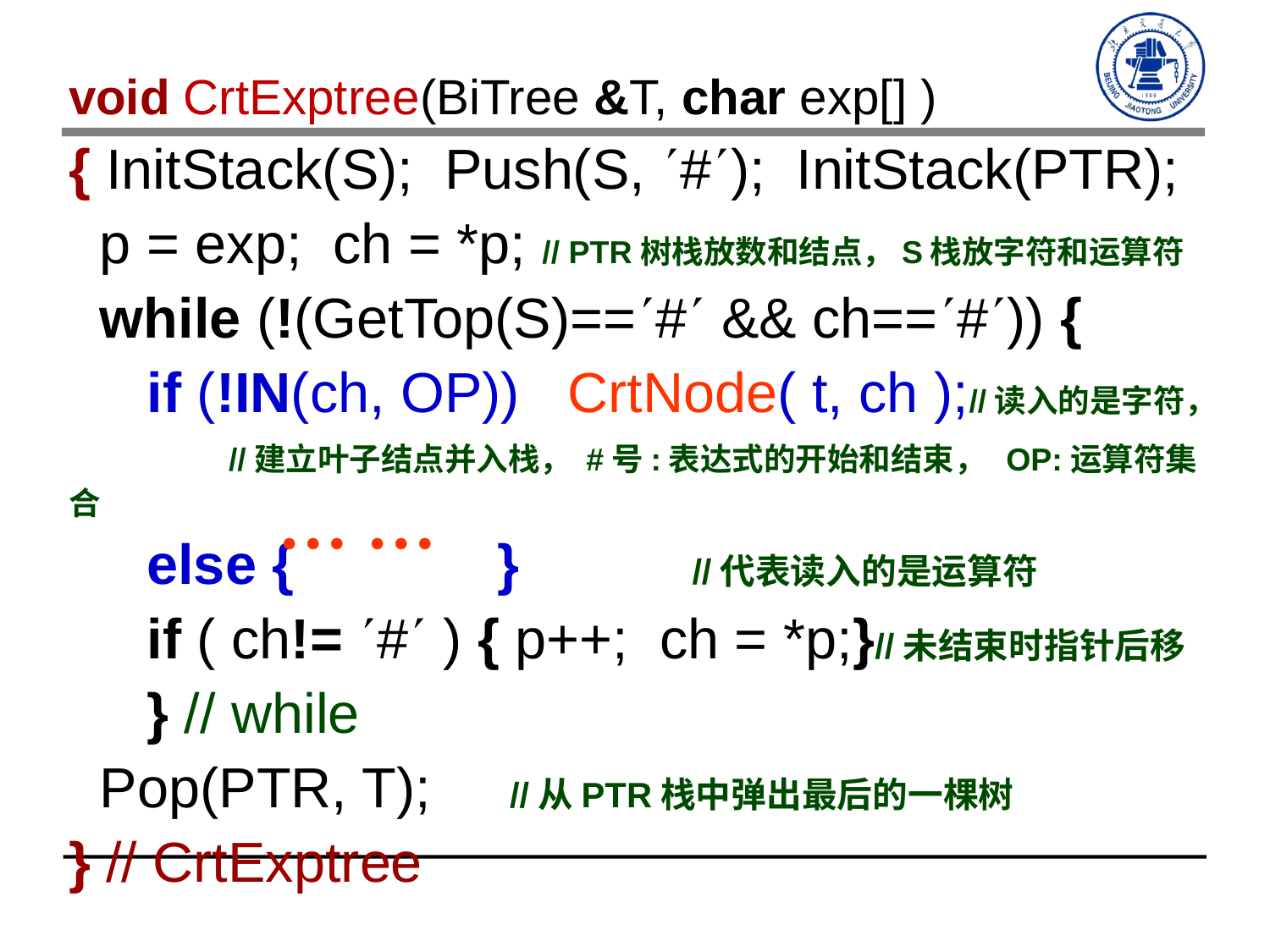

void CrtExptree(BiTree &T, char exp[] )
{ InitStack(S);  Push(S, ′#′);  InitStack(PTR);
  p = exp;  ch = *p; // PTR树栈放数和结点，S栈放字符和运算符
  while (!(GetTop(S)==′#′ && ch==′#′)) {
     if (!IN(ch, OP))   CrtNode( t, ch );//读入的是字符，
                  //建立叶子结点并入栈， #号:表达式的开始和结束， OP:运算符集合
     else {             }           //代表读入的是运算符
     if ( ch!= ′#′ ) { p++;  ch = *p;}//未结束时指针后移
     } // while
  Pop(PTR, T);     //从PTR栈中弹出最后的一棵树
} // CrtExptree
… …